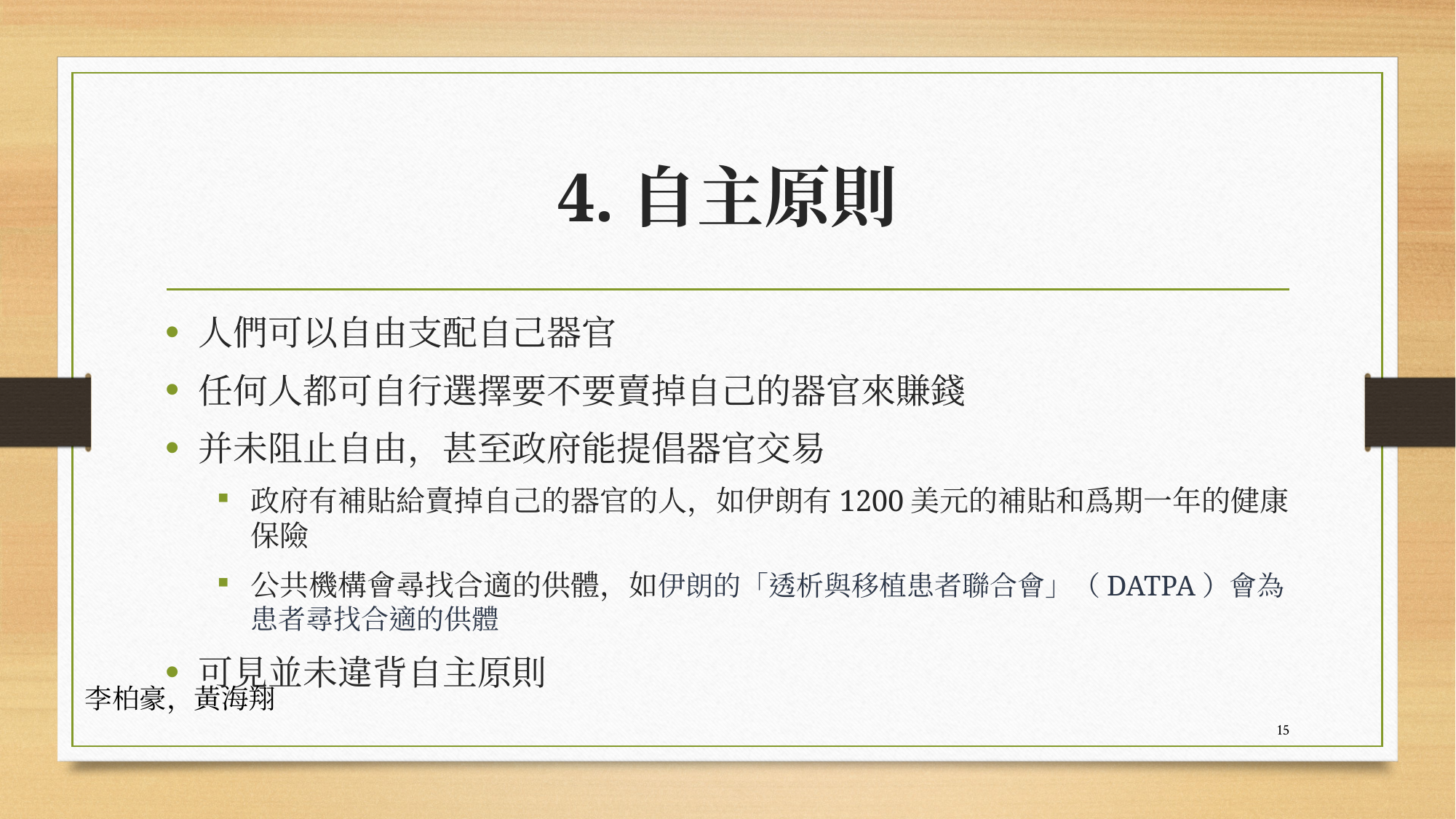

# 4.自主原則
人們可以自由支配自己器官
任何人都可自行選擇要不要賣掉自己的器官來賺錢
并未阻止自由，甚至政府能提倡器官交易
政府有補貼給賣掉自己的器官的人，如伊朗有1200美元的補貼和爲期一年的健康保險
公共機構會尋找合適的供體，如伊朗的「透析與移植患者聯合會」（DATPA）會為患者尋找合適的供體
可見並未違背自主原則
李柏豪，黃海翔​
15